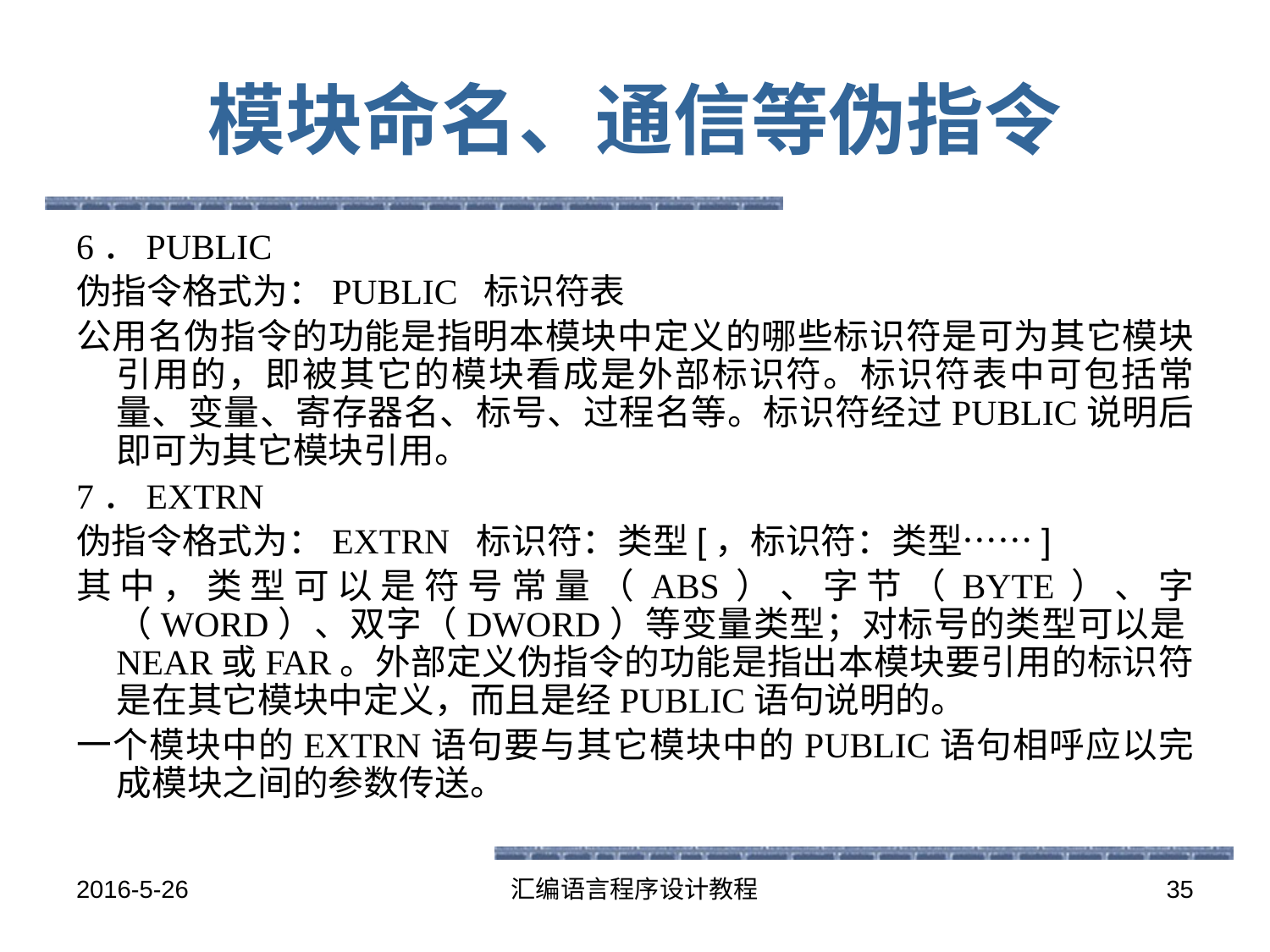

# 模块命名、通信等伪指令
6．PUBLIC
伪指令格式为：PUBLIC  标识符表
公用名伪指令的功能是指明本模块中定义的哪些标识符是可为其它模块引用的，即被其它的模块看成是外部标识符。标识符表中可包括常量、变量、寄存器名、标号、过程名等。标识符经过PUBLIC说明后即可为其它模块引用。
7．EXTRN
伪指令格式为：EXTRN  标识符：类型[，标识符：类型……]
其中，类型可以是符号常量（ABS）、字节（BYTE）、字（WORD）、双字（DWORD）等变量类型；对标号的类型可以是NEAR或FAR。外部定义伪指令的功能是指出本模块要引用的标识符是在其它模块中定义，而且是经PUBLIC语句说明的。
一个模块中的EXTRN语句要与其它模块中的PUBLIC语句相呼应以完成模块之间的参数传送。
2016-5-26
汇编语言程序设计教程
35